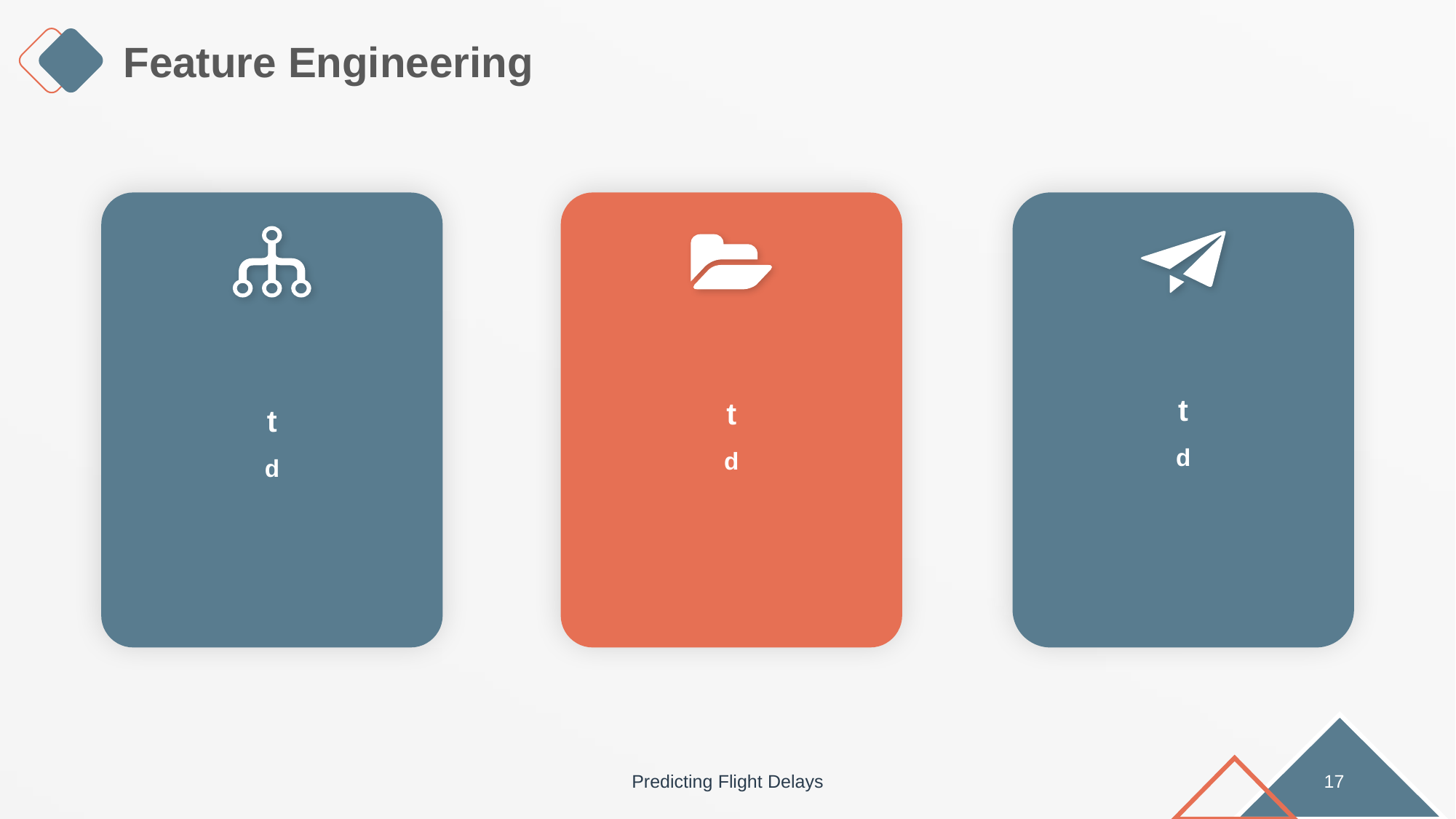

Feature Engineering

t
d

XX集团业务下滑。2017年该客户完成销售1300万元，而2018年由于新领导、新政策，对其铁牌单位进行大整顿和调整，使XX销售业务大幅度下降，其他铁牌客户的业务也受到不同程度影响；

t
d

t
d

Predicting Flight Delays
17